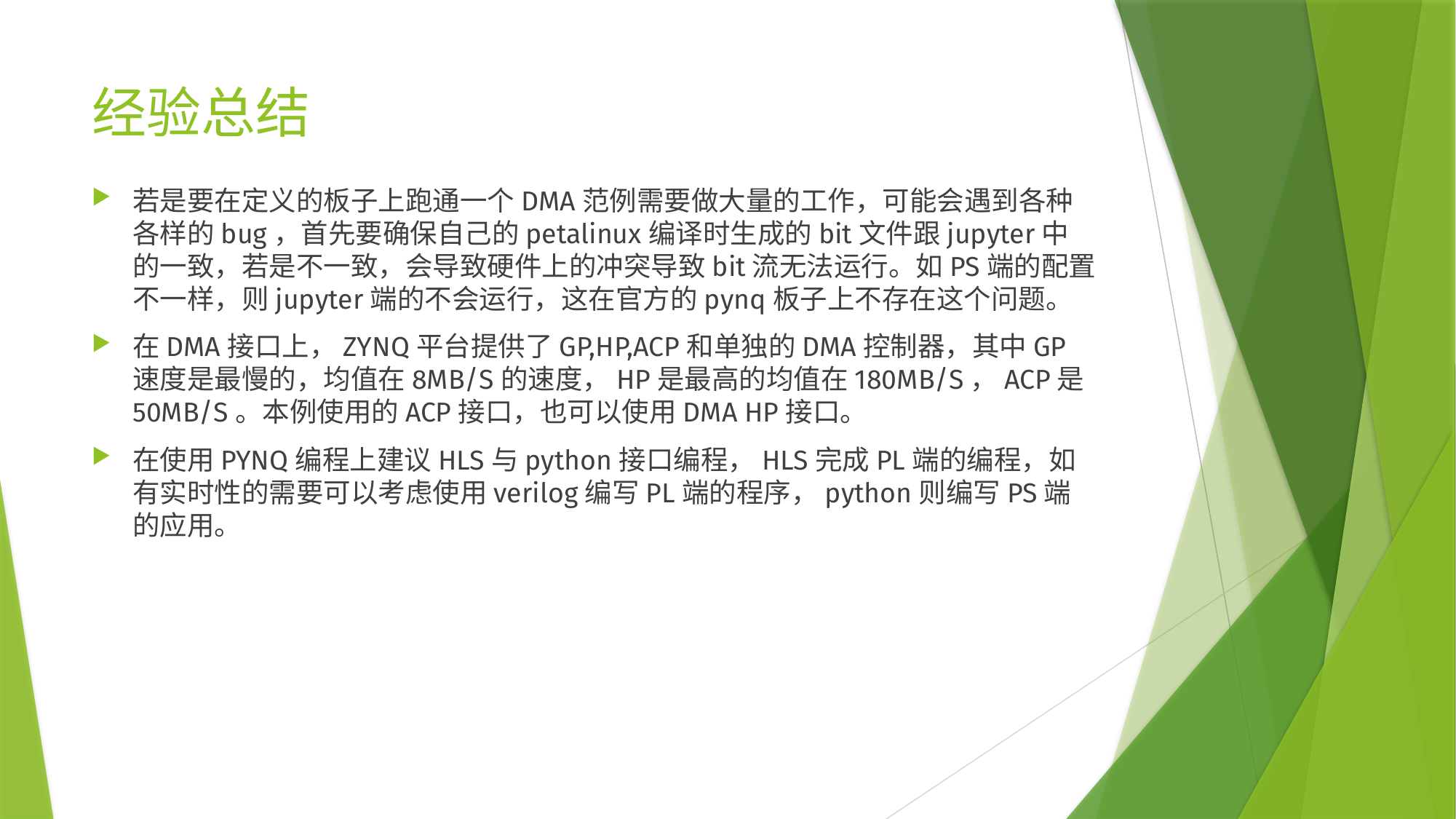

# 经验总结
若是要在定义的板子上跑通一个DMA范例需要做大量的工作，可能会遇到各种各样的bug，首先要确保自己的petalinux编译时生成的bit文件跟jupyter中的一致，若是不一致，会导致硬件上的冲突导致bit流无法运行。如PS端的配置不一样，则jupyter端的不会运行，这在官方的pynq板子上不存在这个问题。
在DMA接口上，ZYNQ平台提供了GP,HP,ACP和单独的DMA控制器，其中GP速度是最慢的，均值在8MB/S的速度，HP是最高的均值在180MB/S，ACP是50MB/S。本例使用的ACP接口，也可以使用DMA HP接口。
在使用PYNQ编程上建议HLS与python接口编程，HLS完成PL端的编程，如有实时性的需要可以考虑使用verilog编写PL端的程序，python则编写PS端的应用。